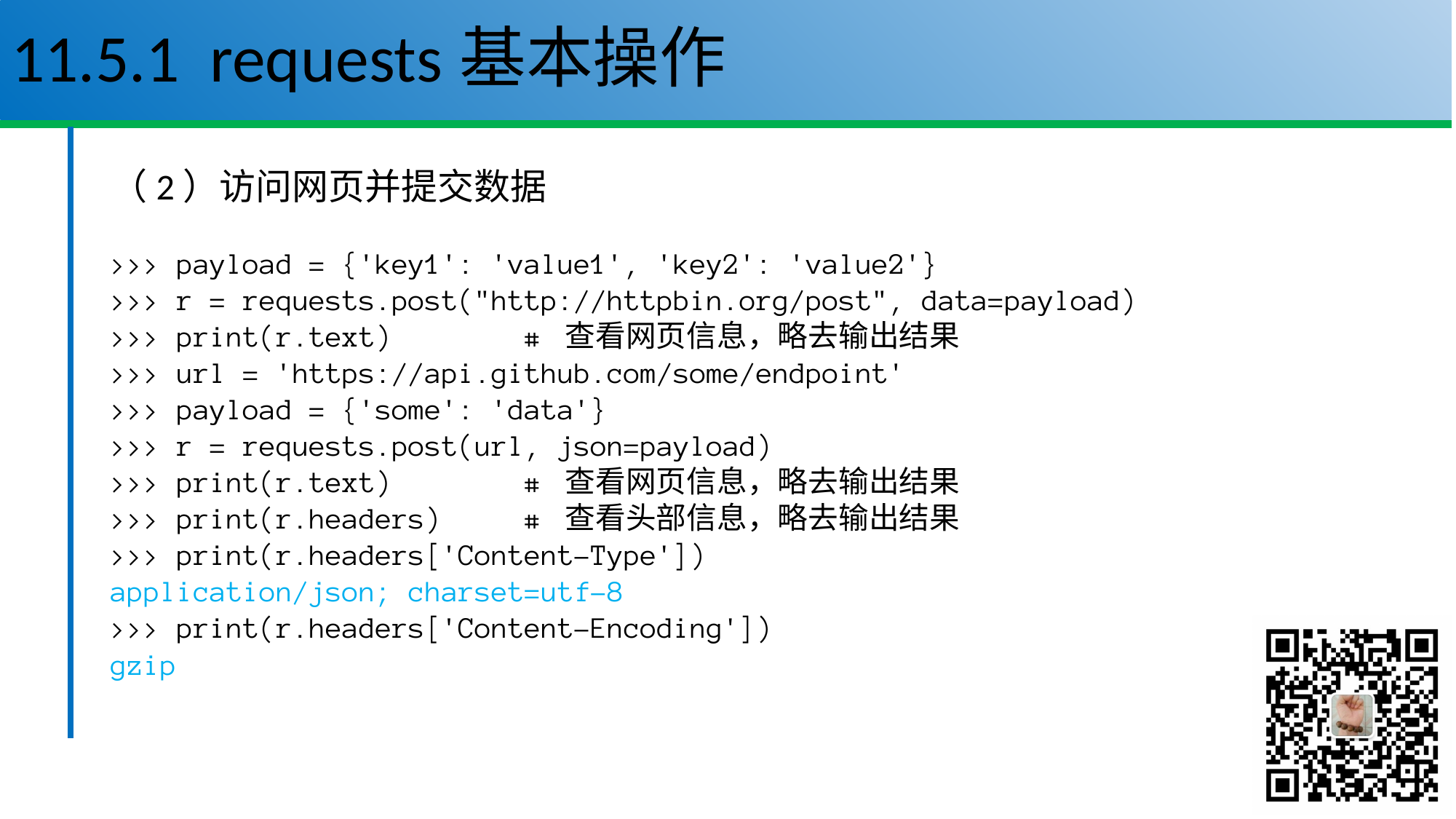

# 11.5.1  requests基本操作
（2）访问网页并提交数据

>>> payload = {'key1': 'value1', 'key2': 'value2'}
>>> r = requests.post("http://httpbin.org/post", data=payload)
>>> print(r.text)        # 查看网页信息，略去输出结果
>>> url = 'https://api.github.com/some/endpoint'
>>> payload = {'some': 'data'}
>>> r = requests.post(url, json=payload)
>>> print(r.text)        # 查看网页信息，略去输出结果
>>> print(r.headers)     # 查看头部信息，略去输出结果
>>> print(r.headers['Content-Type'])
application/json; charset=utf-8
>>> print(r.headers['Content-Encoding'])
gzip
60